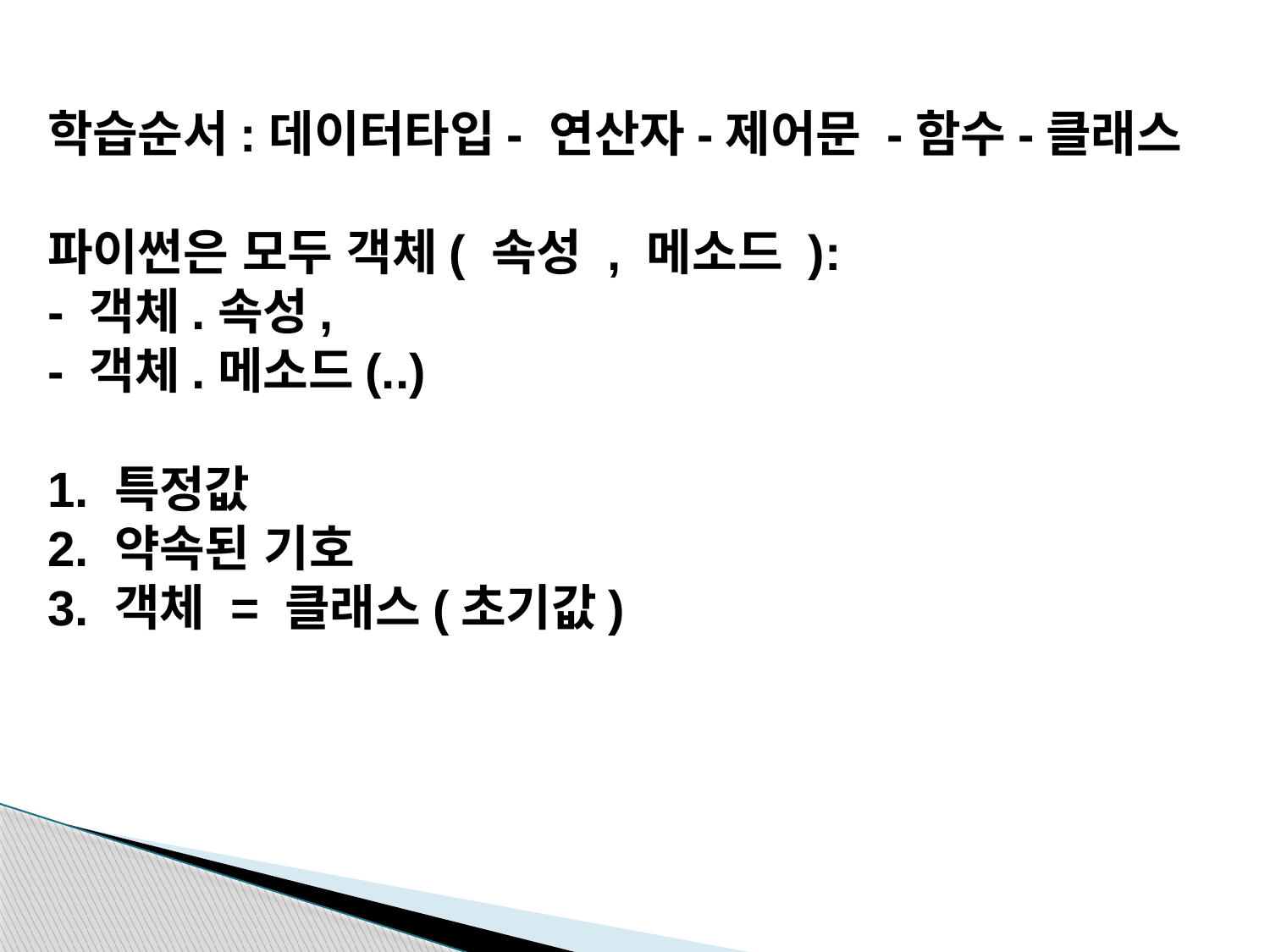

학습순서:데이터타입- 연산자-제어문 -함수-클래스

파이썬은 모두 객체( 속성 , 메소드 ):
- 객체.속성,
- 객체.메소드(..)

1. 특정값
2. 약속된 기호
3. 객체 = 클래스(초기값)